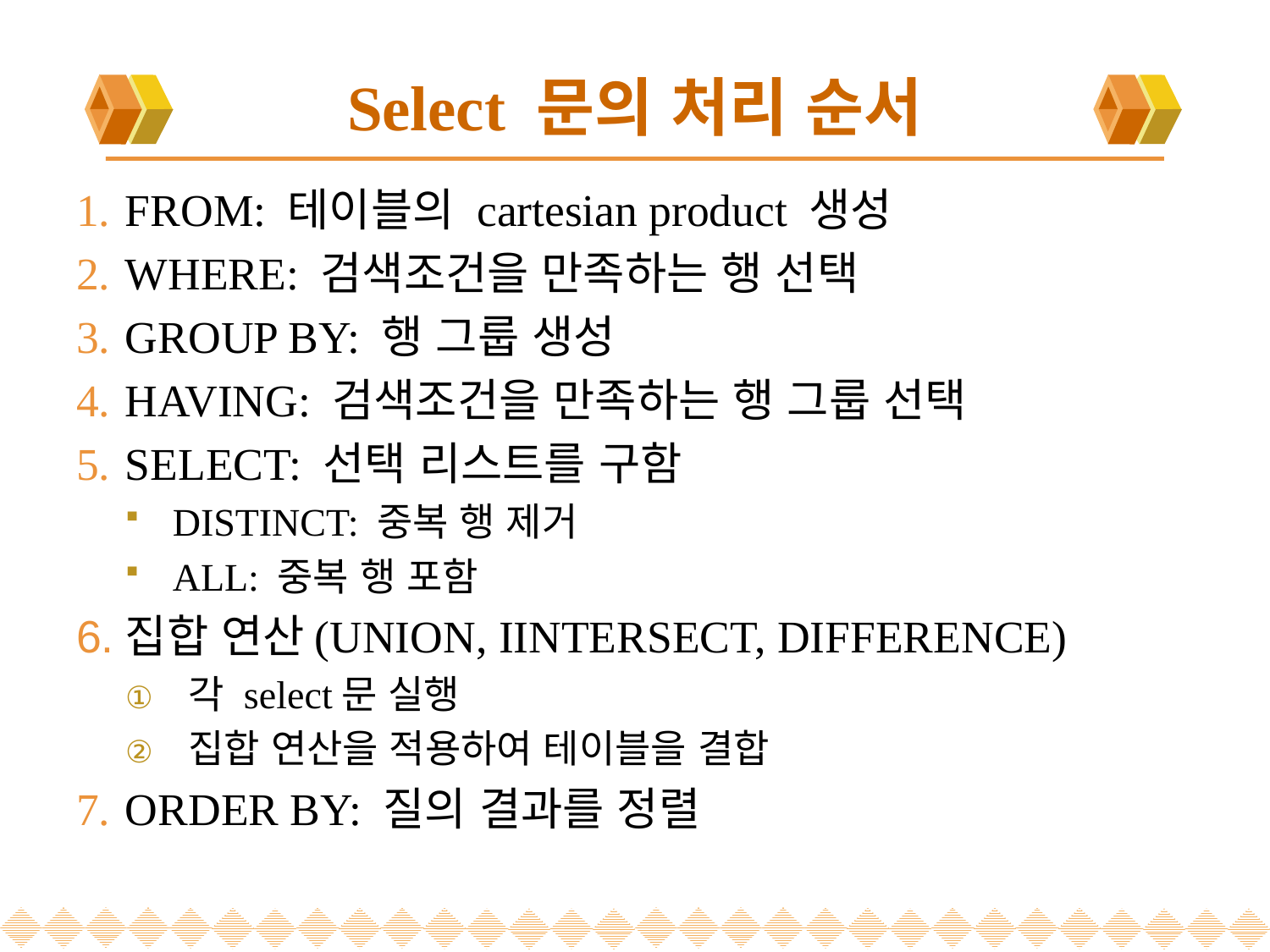

# Select 문의 처리 순서
FROM: 테이블의 cartesian product 생성
WHERE: 검색조건을 만족하는 행 선택
GROUP BY: 행 그룹 생성
HAVING: 검색조건을 만족하는 행 그룹 선택
SELECT: 선택 리스트를 구함
DISTINCT: 중복 행 제거
ALL: 중복 행 포함
집합 연산(UNION, IINTERSECT, DIFFERENCE)
각 select문 실행
집합 연산을 적용하여 테이블을 결합
ORDER BY: 질의 결과를 정렬